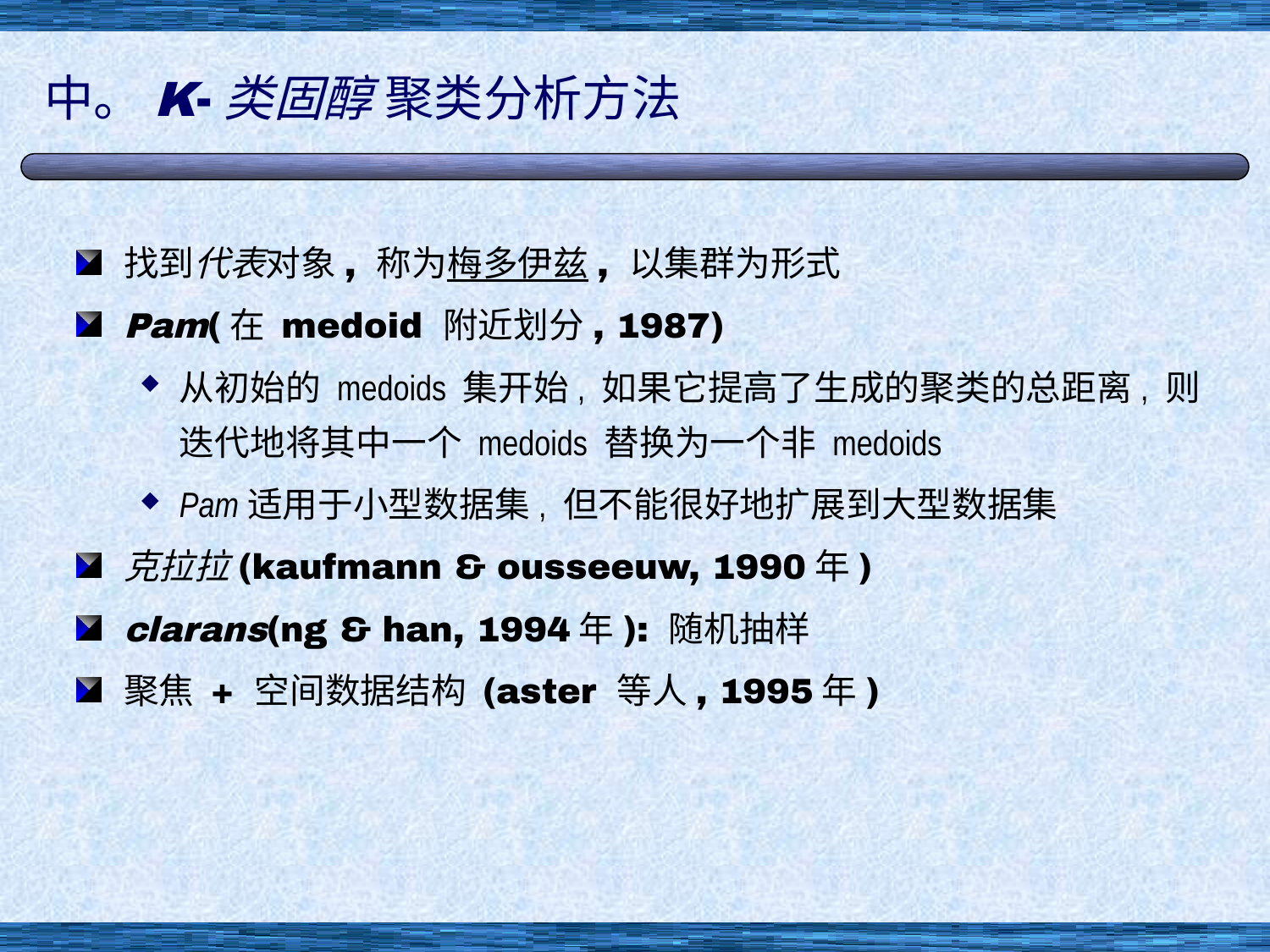

# 中。K-类固醇 聚类分析方法
找到代表对象, 称为梅多伊兹, 以集群为形式
Pam(在 medoid 附近划分, 1987)
从初始的 medoids 集开始, 如果它提高了生成的聚类的总距离, 则迭代地将其中一个 medoids 替换为一个非 medoids
Pam适用于小型数据集, 但不能很好地扩展到大型数据集
克拉拉(kaufmann & ousseeuw, 1990年)
clarans(ng & han, 1994年): 随机抽样
聚焦 + 空间数据结构 (aster 等人, 1995年)